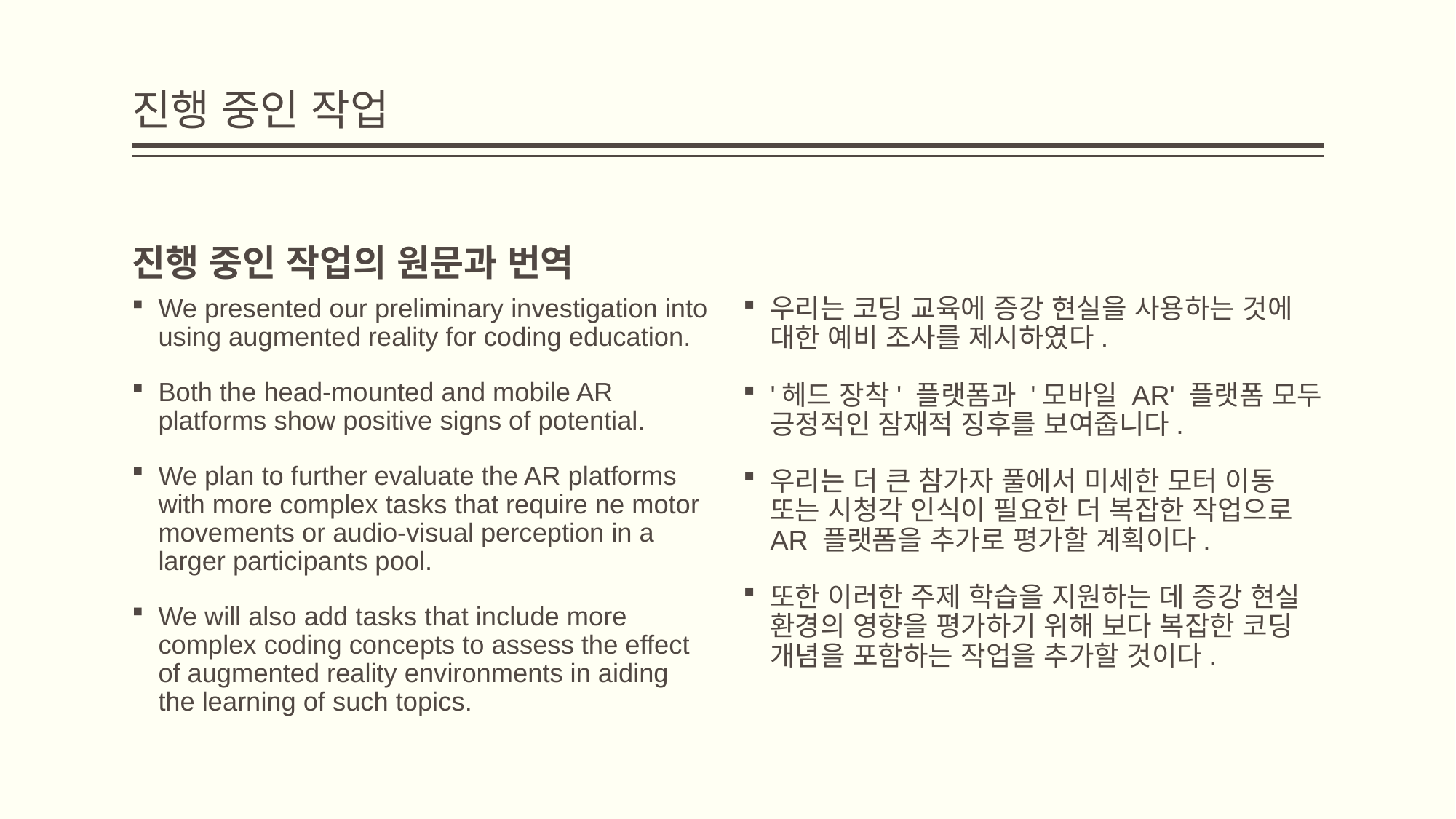

# 진행 중인 작업
진행 중인 작업의 원문과 번역
We presented our preliminary investigation into using augmented reality for coding education.
Both the head-mounted and mobile AR platforms show positive signs of potential.
We plan to further evaluate the AR platforms with more complex tasks that require ne motor movements or audio-visual perception in a larger participants pool.
We will also add tasks that include more complex coding concepts to assess the effect of augmented reality environments in aiding the learning of such topics.
우리는 코딩 교육에 증강 현실을 사용하는 것에 대한 예비 조사를 제시하였다.
'헤드 장착' 플랫폼과 '모바일 AR' 플랫폼 모두 긍정적인 잠재적 징후를 보여줍니다.
우리는 더 큰 참가자 풀에서 미세한 모터 이동 또는 시청각 인식이 필요한 더 복잡한 작업으로 AR 플랫폼을 추가로 평가할 계획이다.
또한 이러한 주제 학습을 지원하는 데 증강 현실 환경의 영향을 평가하기 위해 보다 복잡한 코딩 개념을 포함하는 작업을 추가할 것이다.